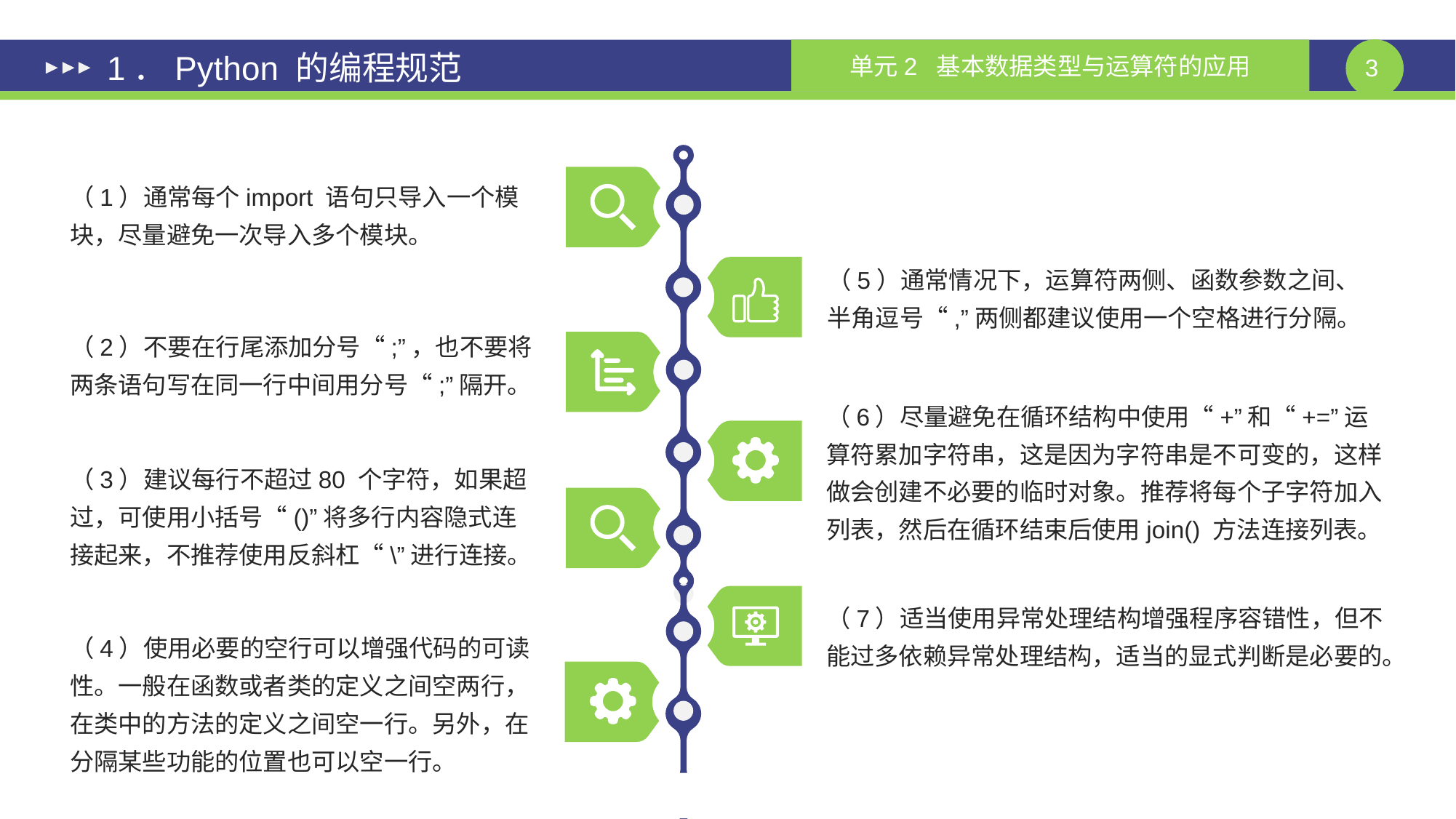

# 1．Python 的编程规范

（1）通常每个import 语句只导入一个模块，尽量避免一次导入多个模块。

（5）通常情况下，运算符两侧、函数参数之间、半角逗号“,”两侧都建议使用一个空格进行分隔。

（2）不要在行尾添加分号“;”，也不要将两条语句写在同一行中间用分号“;”隔开。

（6）尽量避免在循环结构中使用“+”和“+=”运算符累加字符串，这是因为字符串是不可变的，这样做会创建不必要的临时对象。推荐将每个子字符加入列表，然后在循环结束后使用join() 方法连接列表。

（3）建议每行不超过80 个字符，如果超过，可使用小括号“()”将多行内容隐式连接起来，不推荐使用反斜杠“\”进行连接。

（7）适当使用异常处理结构增强程序容错性，但不能过多依赖异常处理结构，适当的显式判断是必要的。

（4）使用必要的空行可以增强代码的可读性。一般在函数或者类的定义之间空两行，在类中的方法的定义之间空一行。另外，在分隔某些功能的位置也可以空一行。